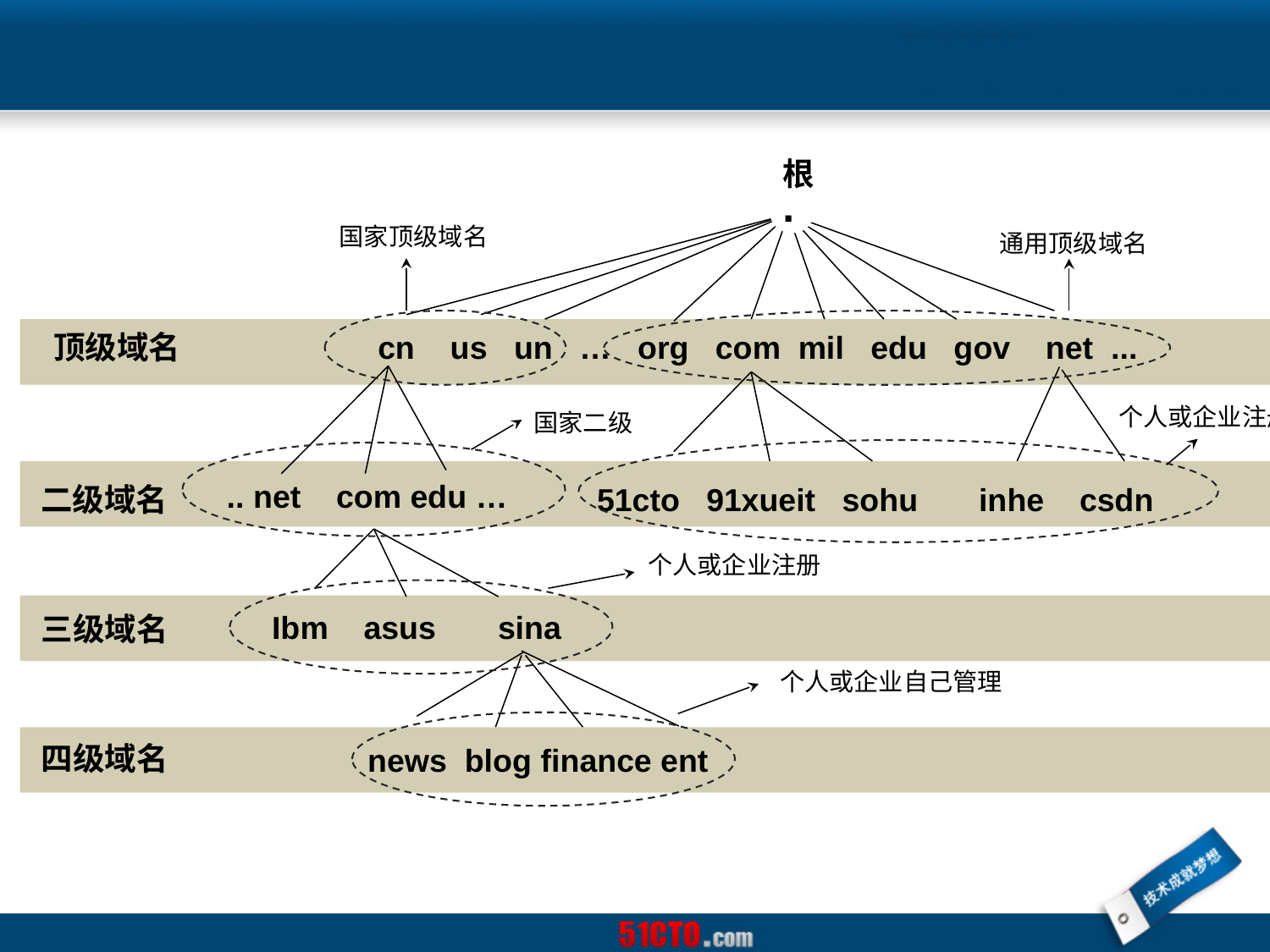

根
.

 国家顶级域名
 通用顶级域名

 顶级域名
cn    us   un   …   org   com  mil   edu   gov    net  ...
 个人或企业注册
 国家二级

.. net    com edu …
二级域名
51cto   91xueit   sohu
 inhe    csdn
 个人或企业注册

Ibm    asus       sina
三级域名
 个人或企业自己管理

四级域名
news  blog finance ent